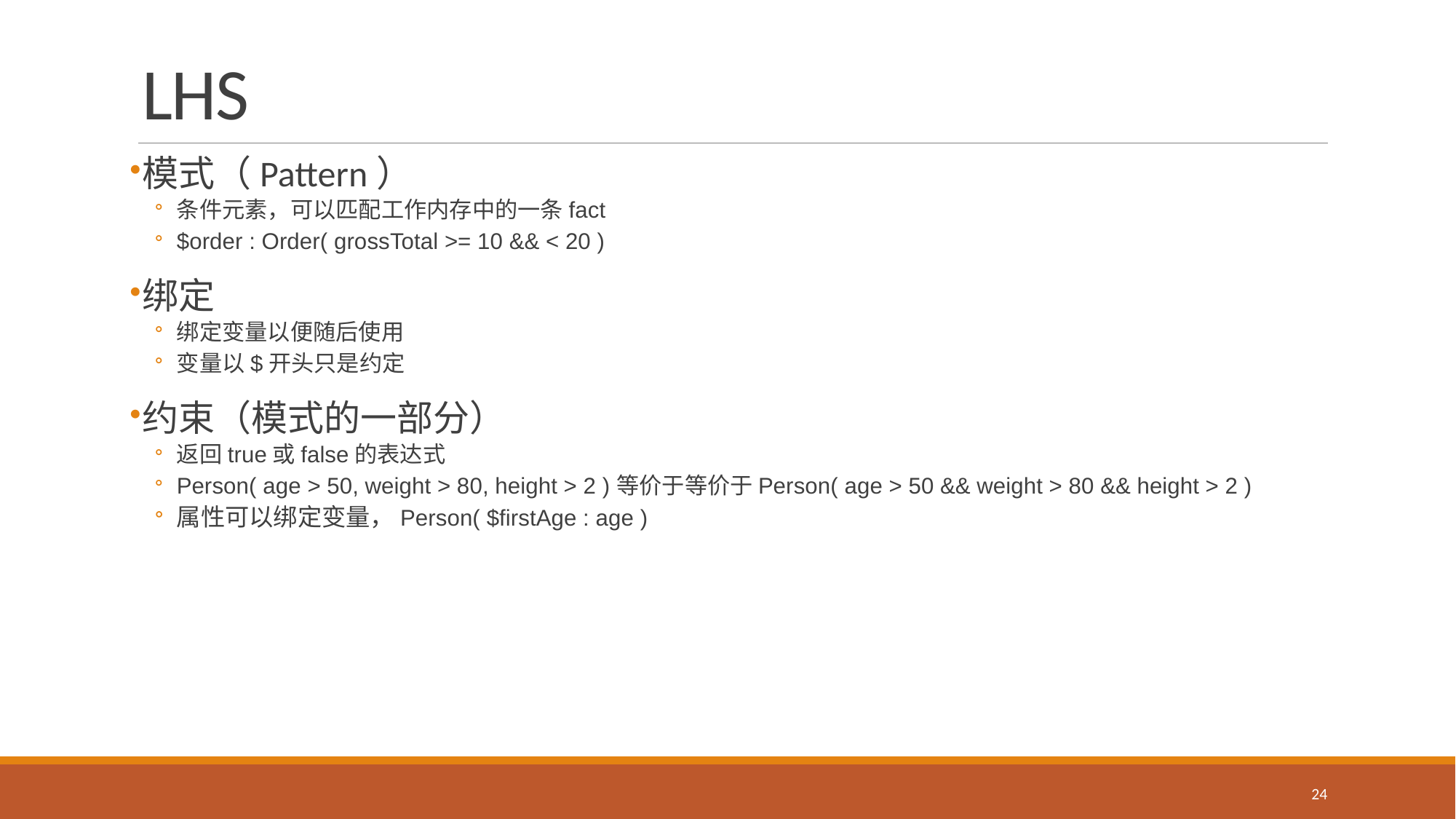

# LHS
模式（Pattern）
条件元素，可以匹配工作内存中的一条fact
$order : Order( grossTotal >= 10 && < 20 )
绑定
绑定变量以便随后使用
变量以$开头只是约定
约束（模式的一部分）
返回true或false的表达式
Person( age > 50, weight > 80, height > 2 )等价于等价于Person( age > 50 && weight > 80 && height > 2 )
属性可以绑定变量，Person( $firstAge : age )

24